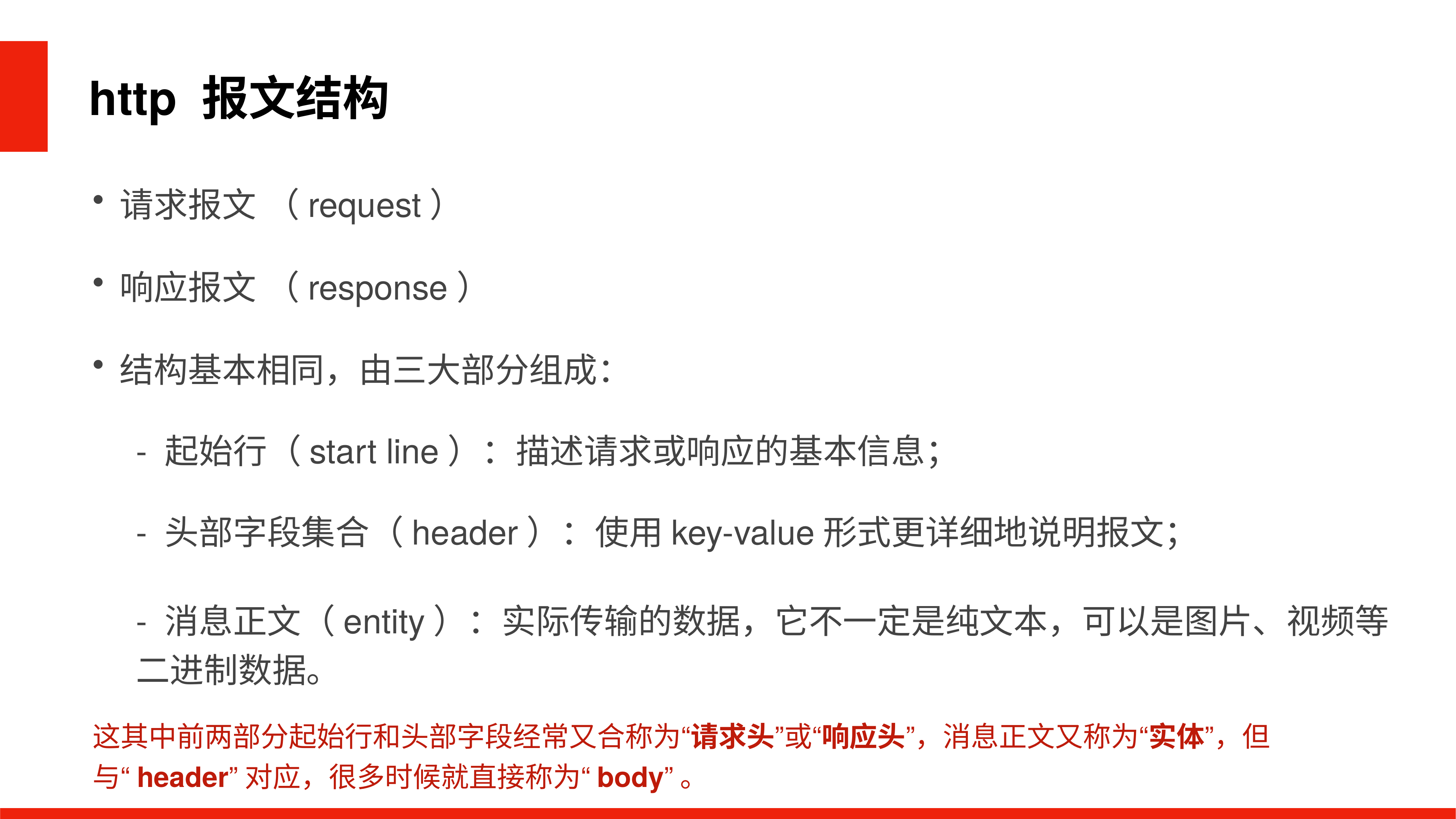

http 报文结构
请求报文 （request）
响应报文 （response）

结构基本相同，由三大部分组成：
- 起始行（start line）：描述请求或响应的基本信息；
- 头部字段集合（header）：使用key-value形式更详细地说明报文；
- 消息正文（entity）：实际传输的数据，它不一定是纯文本，可以是图片、视频等二进制数据。
这其中前两部分起始行和头部字段经常又合称为“请求头”或“响应头”，消息正文又称为“实体”，但与“header”对应，很多时候就直接称为“body”。
17